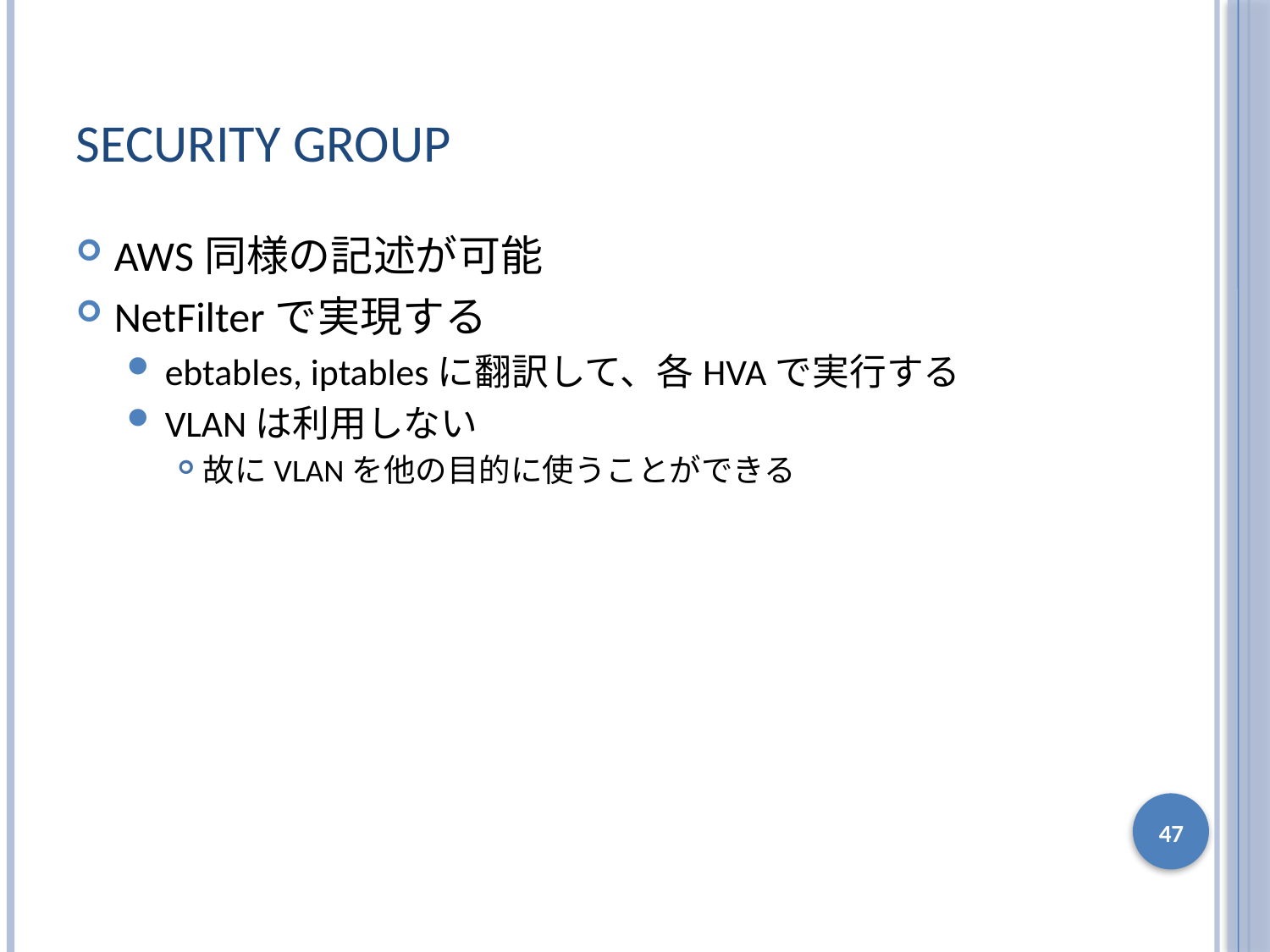

# Security Group
AWS同様の記述が可能
NetFilterで実現する
ebtables, iptablesに翻訳して、各HVAで実行する
VLANは利用しない
故にVLANを他の目的に使うことができる
47